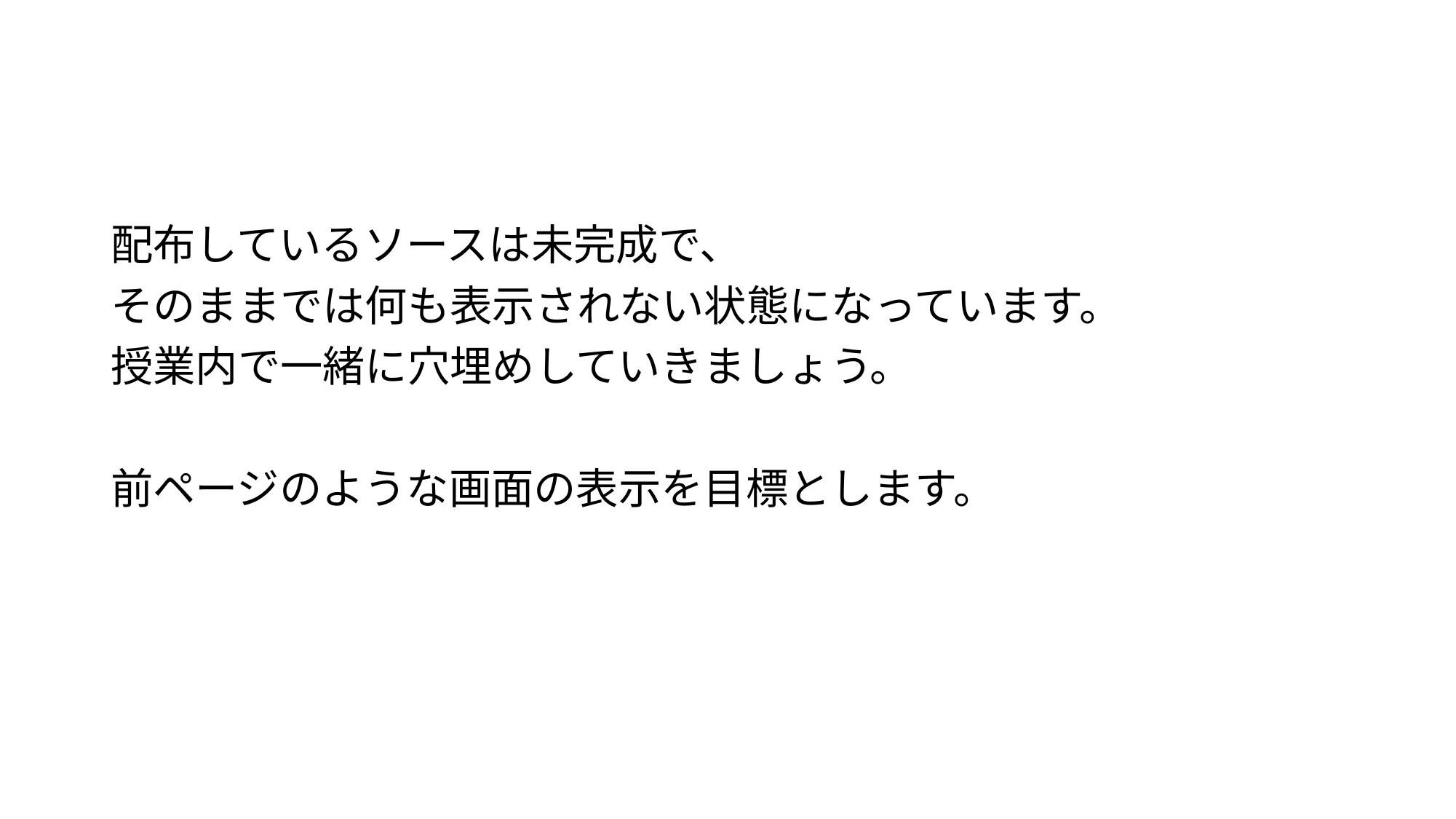

配布しているソースは未完成で、
そのままでは何も表示されない状態になっています。
授業内で一緒に穴埋めしていきましょう。

前ページのような画面の表示を目標とします。